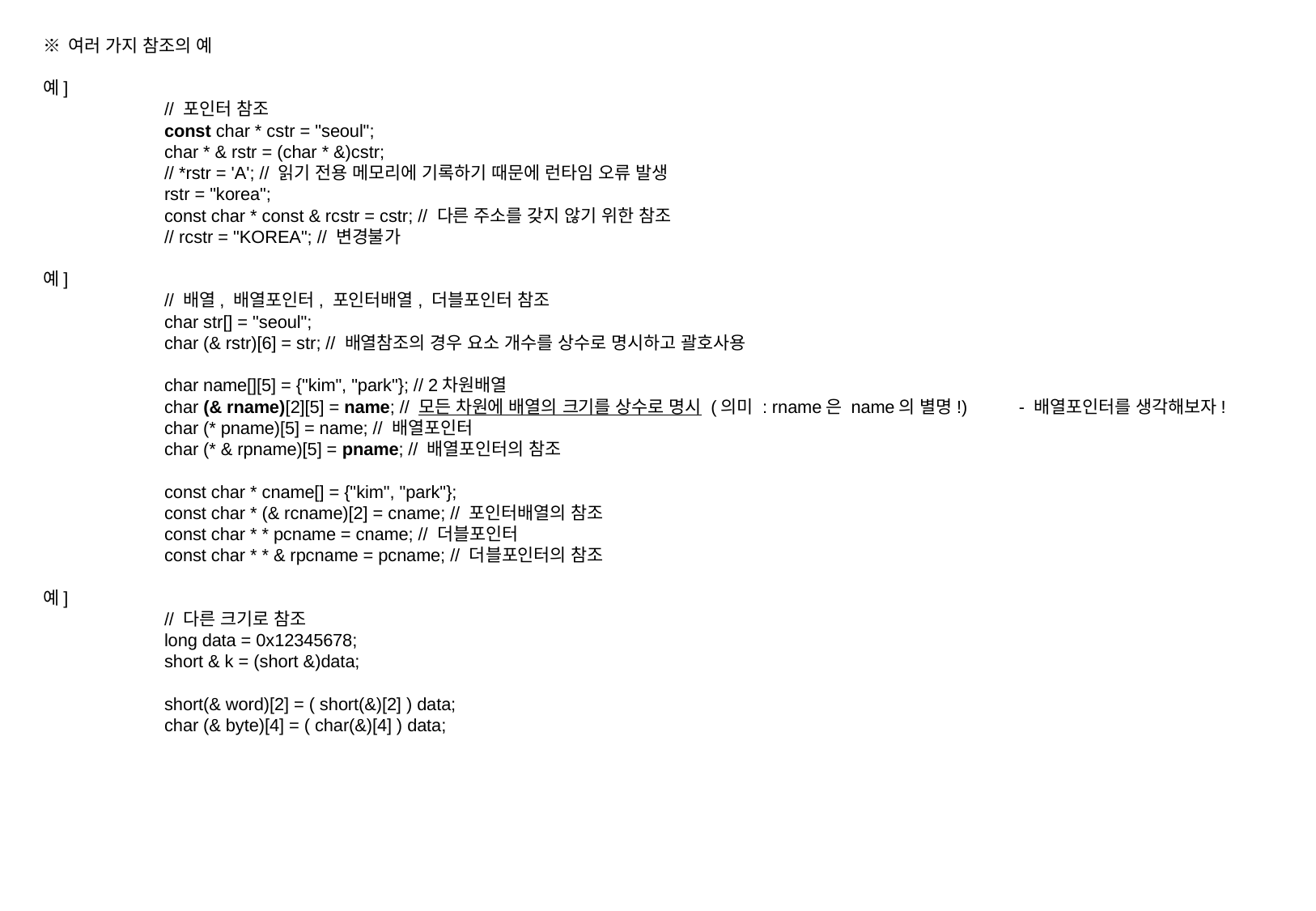

※ 여러 가지 참조의 예

예]
	// 포인터 참조
	const char * cstr = "seoul";
	char * & rstr = (char * &)cstr;
	// *rstr = 'A'; // 읽기 전용 메모리에 기록하기 때문에 런타임 오류 발생
	rstr = "korea";
	const char * const & rcstr = cstr; // 다른 주소를 갖지 않기 위한 참조
	// rcstr = "KOREA"; // 변경불가

예]
	// 배열, 배열포인터, 포인터배열, 더블포인터 참조
	char str[] = "seoul";
	char (& rstr)[6] = str; // 배열참조의 경우 요소 개수를 상수로 명시하고 괄호사용

	char name[][5] = {"kim", "park"}; // 2차원배열
	char (& rname)[2][5] = name; // 모든 차원에 배열의 크기를 상수로 명시 (의미 : rname은 name의 별명!)	 - 배열포인터를 생각해보자!
	char (* pname)[5] = name; // 배열포인터
	char (* & rpname)[5] = pname; // 배열포인터의 참조

	const char * cname[] = {"kim", "park"};
	const char * (& rcname)[2] = cname; // 포인터배열의 참조
	const char * * pcname = cname; // 더블포인터
	const char * * & rpcname = pcname; // 더블포인터의 참조

예]
	// 다른 크기로 참조
	long data = 0x12345678;
	short & k = (short &)data;

	short(& word)[2] = ( short(&)[2] ) data;
	char (& byte)[4] = ( char(&)[4] ) data;